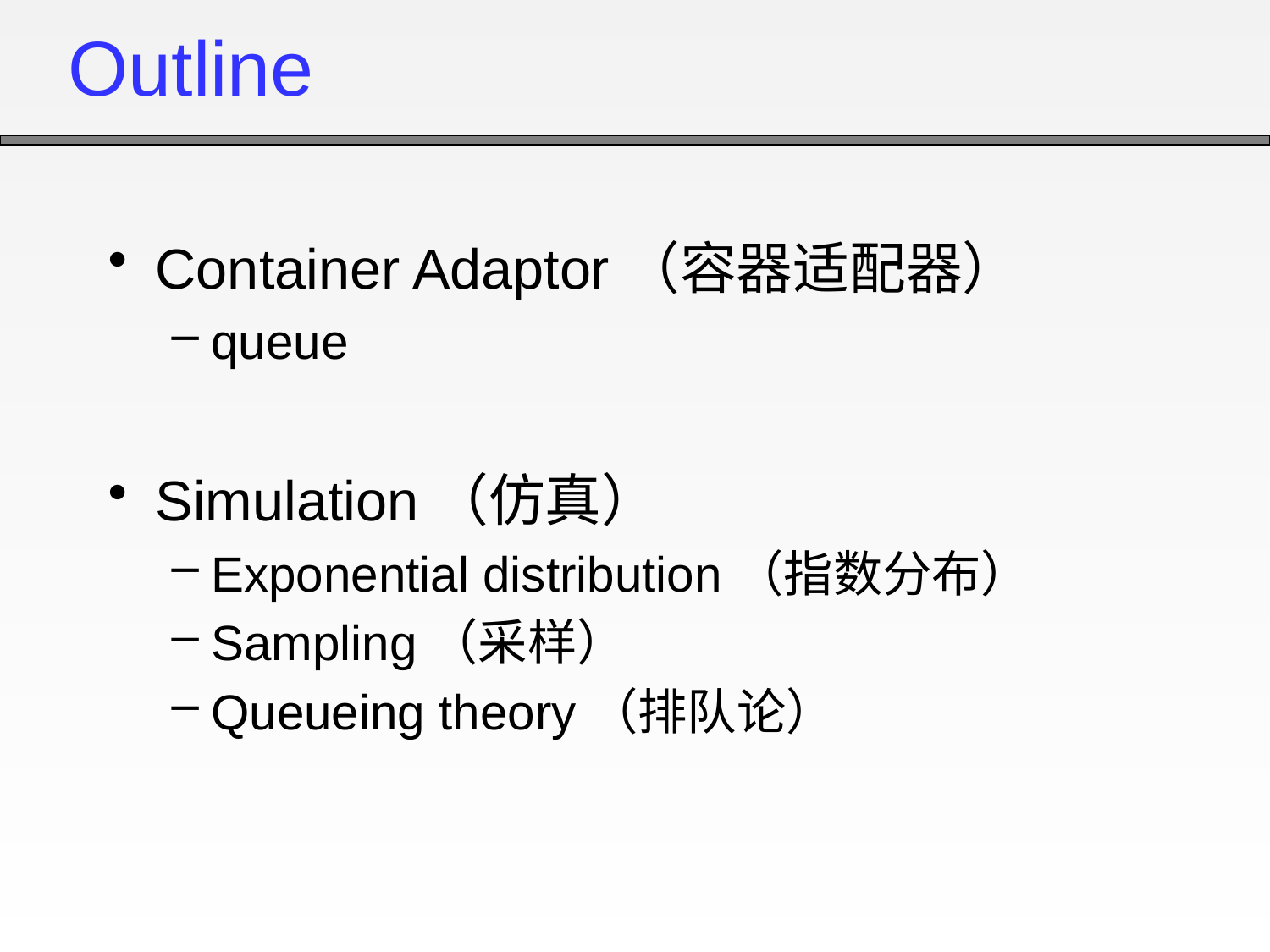

# Outline
Container Adaptor（容器适配器）
queue

Simulation（仿真）
Exponential distribution（指数分布）
Sampling（采样）
Queueing theory（排队论）

2